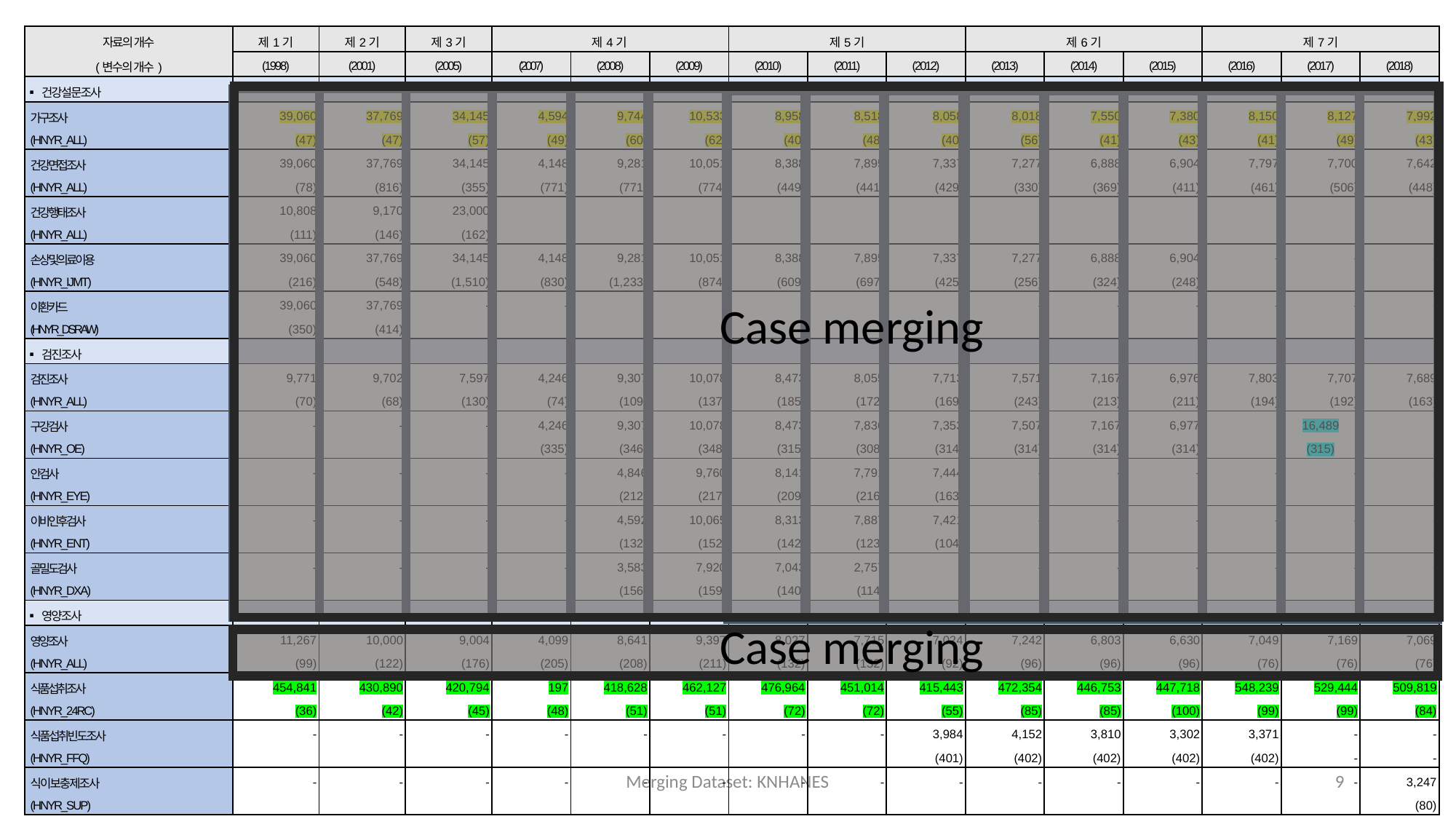

| 자료의 개수 | 제1기 | 제2기 | 제3기 | 제4기 |  |  | 제5기 |  |  | 제6기 |  |  | 제7기 |  |  |
| --- | --- | --- | --- | --- | --- | --- | --- | --- | --- | --- | --- | --- | --- | --- | --- |
| (변수의 개수) | (1998) | (2001) | (2005) | (2007) | (2008) | (2009) | (2010) | (2011) | (2012) | (2013) | (2014) | (2015) | (2016) | (2017) | (2018) |
| ▪건강설문조사 |  |  |  |  |  |  |  |  |  |  |  |  |  |  |  |
| 가구조사 | 39,060 | 37,769 | 34,145 | 4,594 | 9,744 | 10,533 | 8,958 | 8,518 | 8,058 | 8,018 | 7,550 | 7,380 | 8,150 | 8,127 | 7,992 |
| (HNYR\_ALL) | (47) | (47) | (57) | (49) | (60) | (62) | (40) | (48) | (40) | (56) | (41) | (43) | (41) | (49) | (43) |
| 건강면접조사 | 39,060 | 37,769 | 34,145 | 4,148 | 9,281 | 10,051 | 8,388 | 7,895 | 7,337 | 7,277 | 6,888 | 6,904 | 7,797 | 7,700 | 7,642 |
| (HNYR\_ALL) | (78) | (816) | (355) | (771) | (771) | (774) | (449) | (441) | (429) | (330) | (369) | (411) | (461) | (506) | (448) |
| 건강행태조사 | 10,808 | 9,170 | 23,000 |  |  |  |  |  |  |  |  |  |  |  |  |
| (HNYR\_ALL) | (111) | (146) | (162) |  |  |  |  |  |  |  |  |  |  |  |  |
| 손상및의료이용 | 39,060 | 37,769 | 34,145 | 4,148 | 9,281 | 10,051 | 8,388 | 7,895 | 7,337 | 7,277 | 6,888 | 6,904 | - | - | - |
| (HNYR\_IJMT) | (216) | (548) | (1,510) | (830) | (1,233) | (874) | (609) | (697) | (425) | (256) | (324) | (248) |  |  |  |
| 이환카드 | 39,060 | 37,769 | - | - | - | - | - | - | - | - | - | - | - | - | - |
| (HNYR\_DSRAW) | (350) | (414) |  |  |  |  |  |  |  |  |  |  |  |  |  |
| ▪검진조사 |  |  |  |  |  |  |  |  |  |  |  |  |  |  |  |
| 검진조사 | 9,771 | 9,702 | 7,597 | 4,246 | 9,307 | 10,078 | 8,473 | 8,055 | 7,713 | 7,571 | 7,167 | 6,976 | 7,803 | 7,707 | 7,689 |
| (HNYR\_ALL) | (70) | (68) | (130) | (74) | (109) | (137) | (185) | (172) | (169) | (243) | (213) | (211) | (194) | (192) | (163) |
| 구강검사 | - | - | - | 4,246 | 9,307 | 10,078 | 8,473 | 7,836 | 7,353 | 7,507 | 7,167 | 6,977 | 16,489 |  |  |
| (HNYR\_OE) |  |  |  | (335) | (346) | (348) | (315) | (308) | (314) | (314) | (314) | (314) | (315) |  |  |
| 안검사 | - | - | - | - | 4,846 | 9,760 | 8,141 | 7,791 | 7,444 | - | - | - | - | - | - |
| (HNYR\_EYE) |  |  |  |  | (212) | (217) | (209) | (216) | (163) |  |  |  |  |  |  |
| 이비인후검사 | - | - | - | - | 4,592 | 10,065 | 8,313 | 7,887 | 7,421 | - | - | - | - | - | - |
| (HNYR\_ENT) |  |  |  |  | (132) | (152) | (142) | (123) | (104) |  |  |  |  |  |  |
| 골밀도검사 | - | - | - | - | 3,583 | 7,920 | 7,043 | 2,757 | - | - | - | - | - | - | - |
| (HNYR\_DXA) |  |  |  |  | (156) | (159) | (140) | (114) |  |  |  |  |  |  |  |
| ▪영양조사 |  |  |  |  |  |  |  |  |  |  |  |  |  |  |  |
| 영양조사 | 11,267 | 10,000 | 9,004 | 4,099 | 8,641 | 9,397 | 8,027 | 7,715 | 7,024 | 7,242 | 6,803 | 6,630 | 7,049 | 7,169 | 7,069 |
| (HNYR\_ALL) | (99) | (122) | (176) | (205) | (208) | (211) | (132) | (132) | (92) | (96) | (96) | (96) | (76) | (76) | (76) |
| 식품섭취조사 | 454,841 | 430,890 | 420,794 | 197 | 418,628 | 462,127 | 476,964 | 451,014 | 415,443 | 472,354 | 446,753 | 447,718 | 548,239 | 529,444 | 509,819 |
| (HNYR\_24RC) | (36) | (42) | (45) | (48) | (51) | (51) | (72) | (72) | (55) | (85) | (85) | (100) | (99) | (99) | (84) |
| 식품섭취빈도조사 | - | - | - | - | - | - | - | - | 3,984 | 4,152 | 3,810 | 3,302 | 3,371 | - | - |
| (HNYR\_FFQ) |  |  |  |  |  |  |  |  | (401) | (402) | (402) | (402) | (402) | - | - |
| 식이보충제조사 | - | - | - | - | - | - | - | - | - | - | - | - | - | - | 3,247 |
| (HNYR\_SUP) |  |  |  |  |  |  |  |  |  |  |  |  |  |  | (80) |

Case merging
Case merging

1/29/2020
Merging Dataset: KNHANES
9